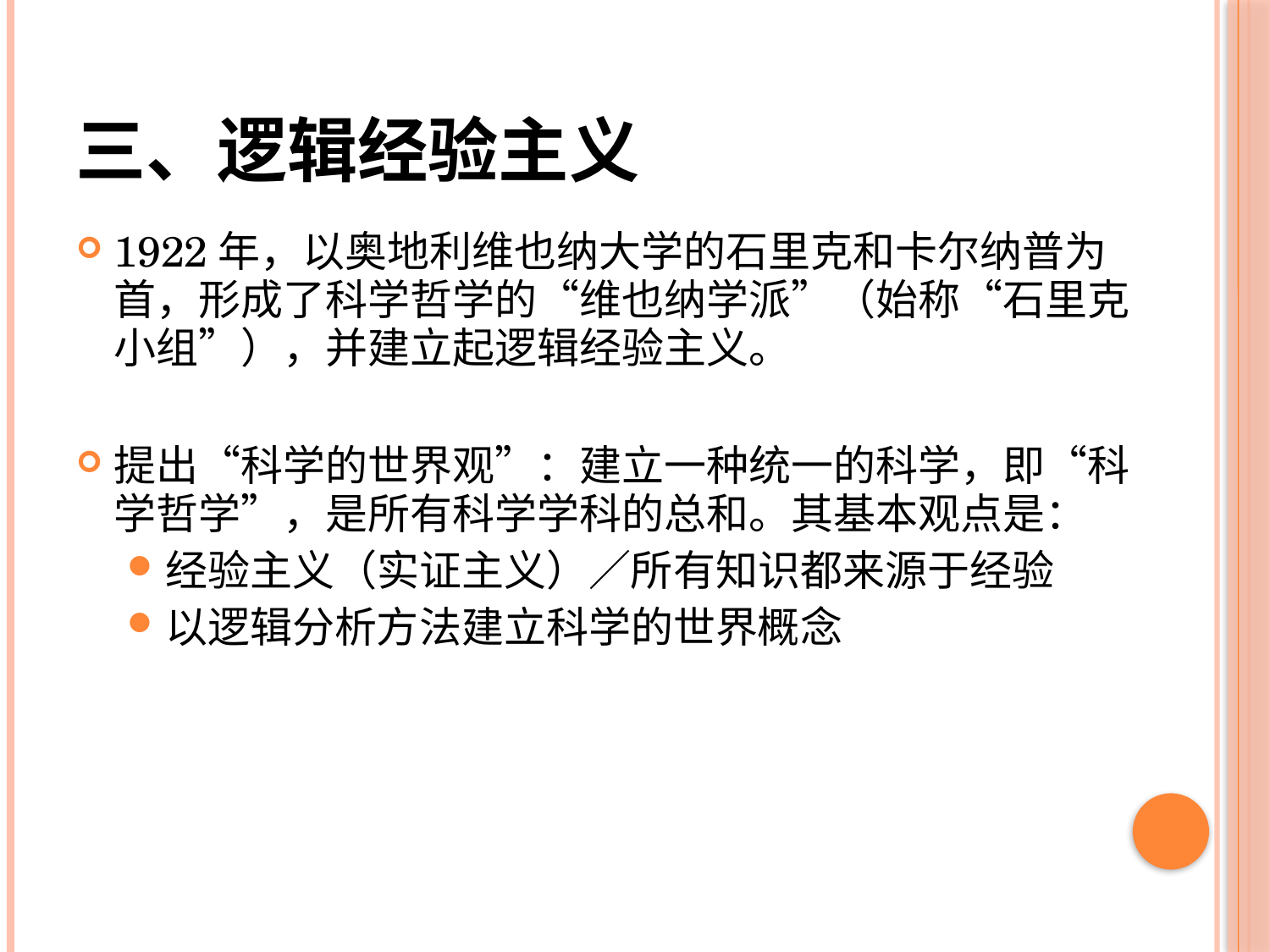

# 三、逻辑经验主义
1922年，以奥地利维也纳大学的石里克和卡尔纳普为首，形成了科学哲学的“维也纳学派”（始称“石里克小组”），并建立起逻辑经验主义。

提出“科学的世界观”：建立一种统一的科学，即“科学哲学”，是所有科学学科的总和。其基本观点是：
经验主义（实证主义）／所有知识都来源于经验
以逻辑分析方法建立科学的世界概念